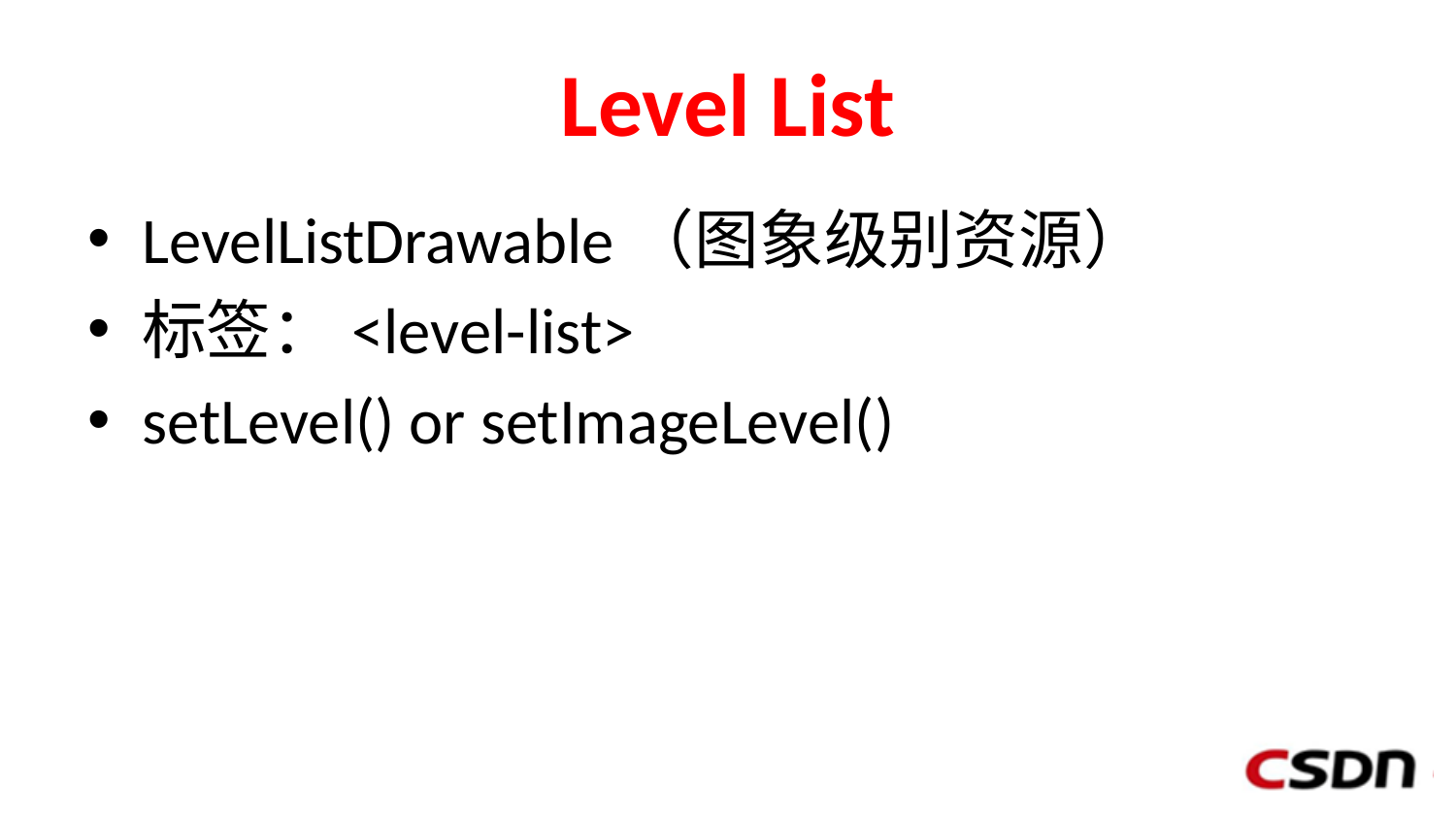

# Level List
LevelListDrawable（图象级别资源）
标签：<level-list>
setLevel() or setImageLevel()